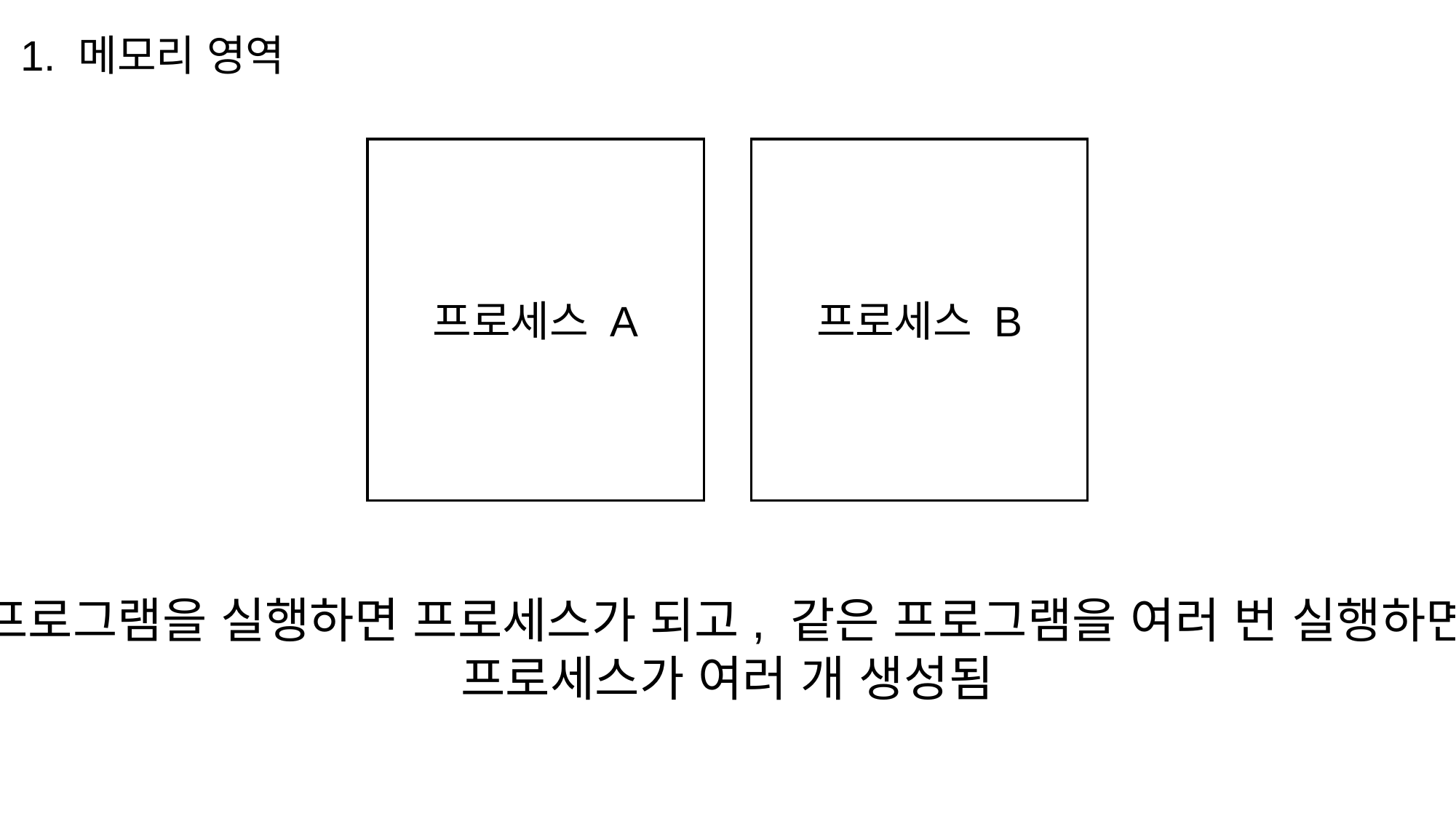

1. 메모리 영역
프로세스 A
프로세스 B
프로그램을 실행하면 프로세스가 되고, 같은 프로그램을 여러 번 실행하면
프로세스가 여러 개 생성됨